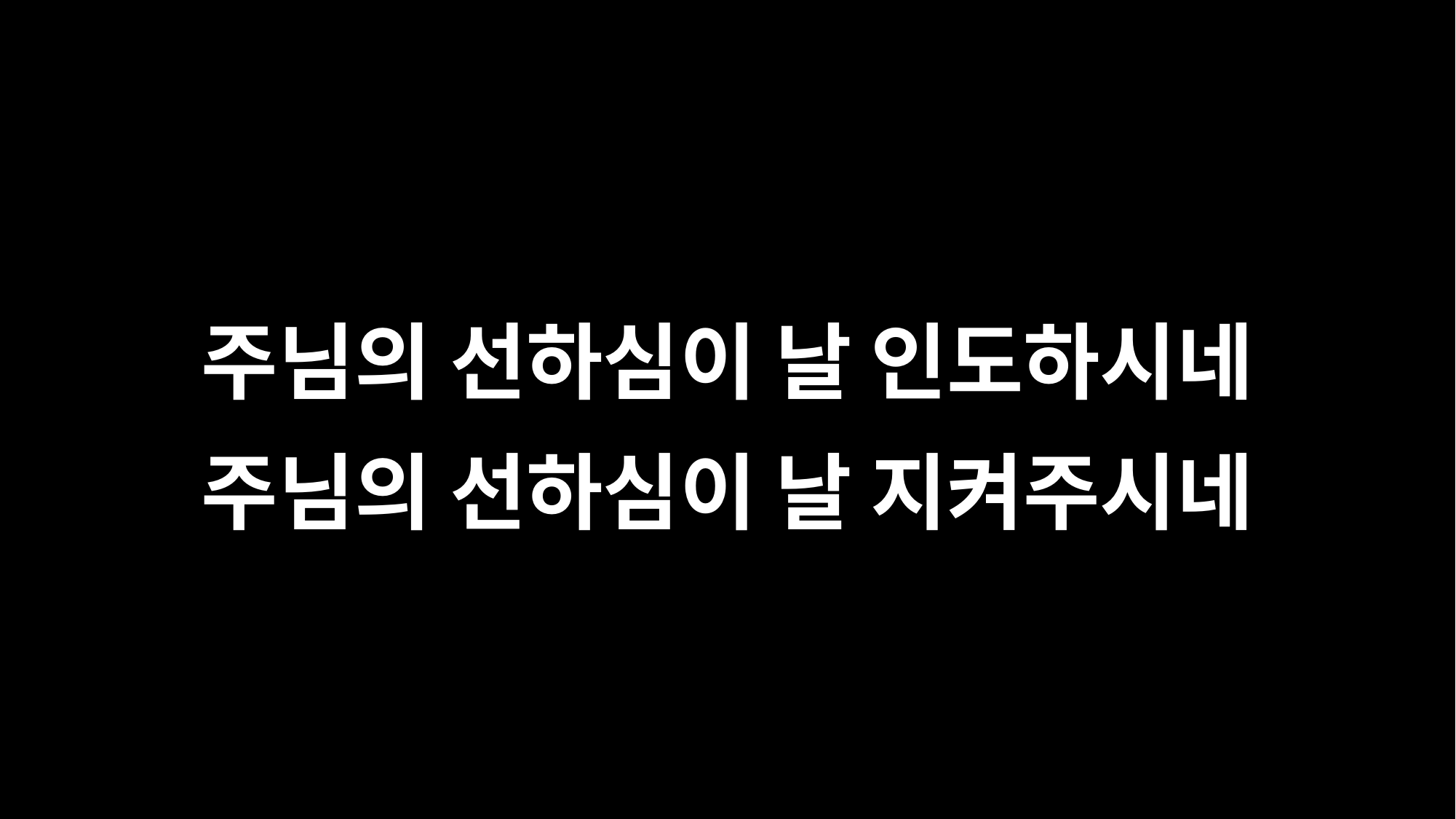

주님의 선하심이 날 인도하시네
주님의 선하심이 날 지켜주시네